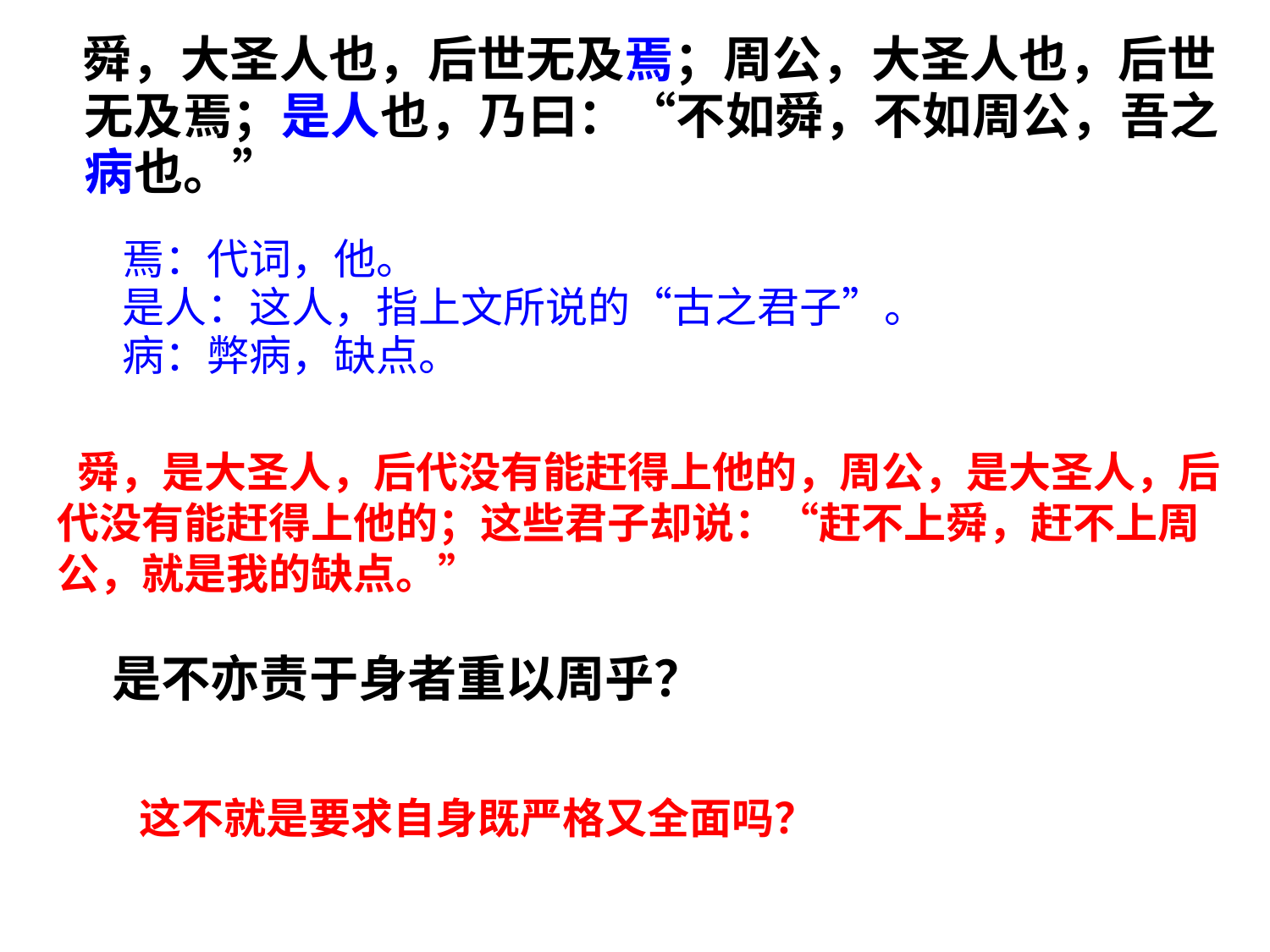

舜，大圣人也，后世无及焉；周公，大圣人也，后世无及焉；是人也，乃曰：“不如舜，不如周公，吾之病也。”
 焉：代词，他。
 是人：这人，指上文所说的“古之君子”。
 病：弊病，缺点。

 舜，是大圣人，后代没有能赶得上他的，周公，是大圣人，后代没有能赶得上他的；这些君子却说：“赶不上舜，赶不上周公，就是我的缺点。”
是不亦责于身者重以周乎？
 这不就是要求自身既严格又全面吗？